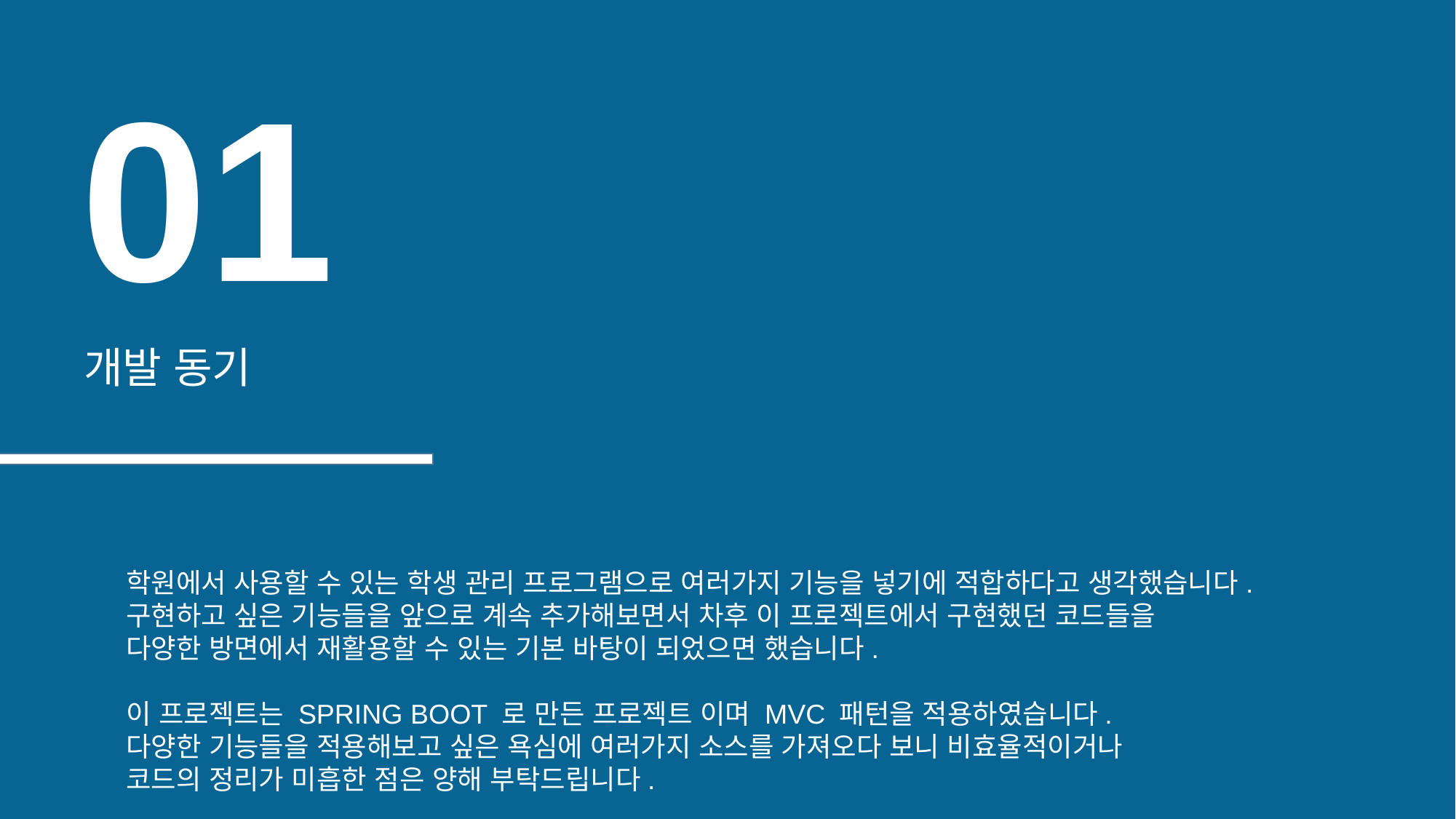

01
개발 동기

학원에서 사용할 수 있는 학생 관리 프로그램으로 여러가지 기능을 넣기에 적합하다고 생각했습니다.
구현하고 싶은 기능들을 앞으로 계속 추가해보면서 차후 이 프로젝트에서 구현했던 코드들을
다양한 방면에서 재활용할 수 있는 기본 바탕이 되었으면 했습니다.

이 프로젝트는 SPRING BOOT 로 만든 프로젝트 이며 MVC 패턴을 적용하였습니다.
다양한 기능들을 적용해보고 싶은 욕심에 여러가지 소스를 가져오다 보니 비효율적이거나
코드의 정리가 미흡한 점은 양해 부탁드립니다.